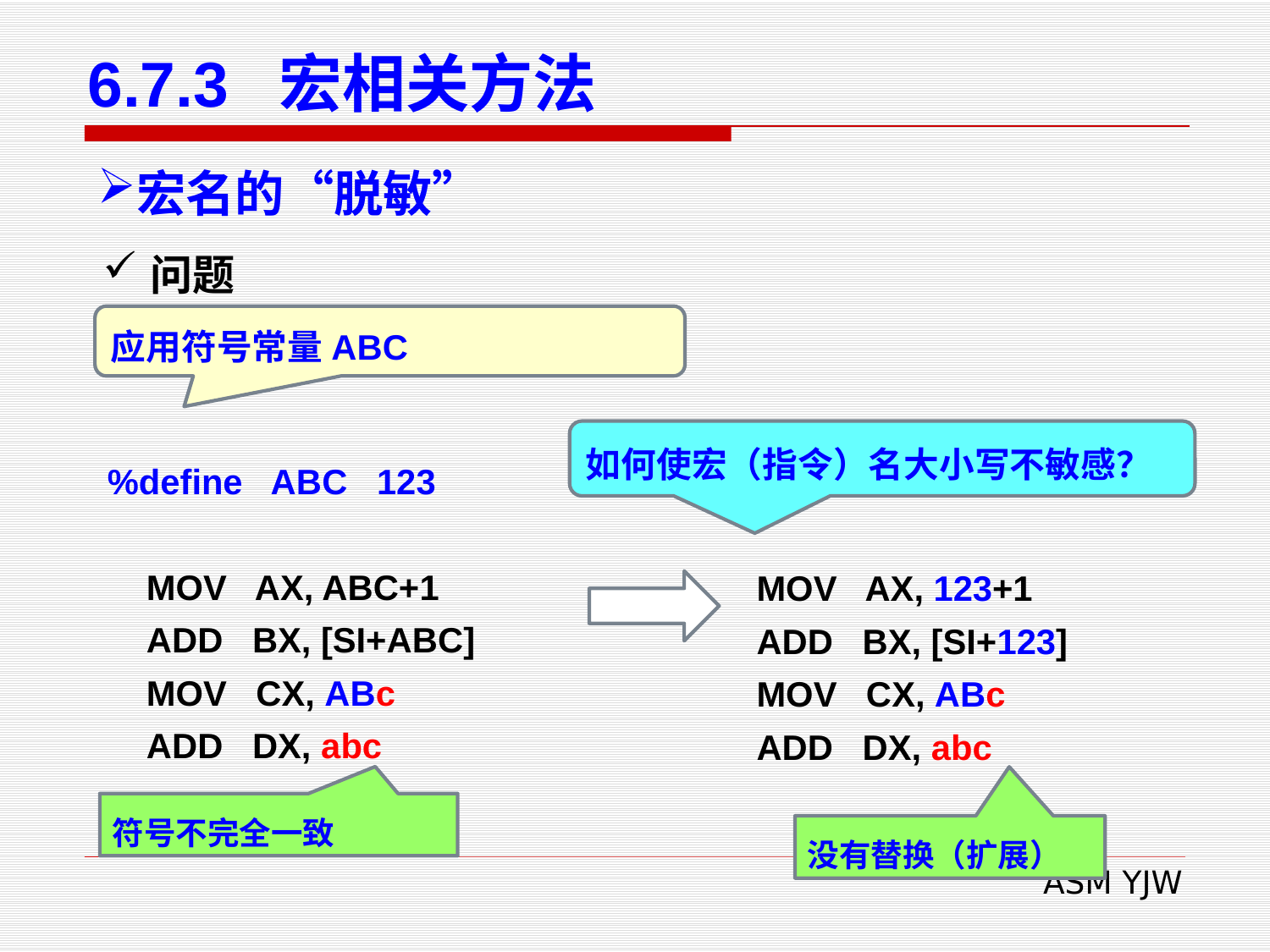

# 6.7.3  宏相关方法
宏名的“脱敏”
问题
应用符号常量ABC
如何使宏（指令）名大小写不敏感？
%define   ABC   123

    MOV   AX, ABC+1
    ADD   BX, [SI+ABC]
    MOV   CX, ABc
    ADD   DX, abc
    MOV   AX, 123+1
    ADD   BX, [SI+123]
    MOV   CX, ABc
    ADD   DX, abc

符号不完全一致
没有替换（扩展）